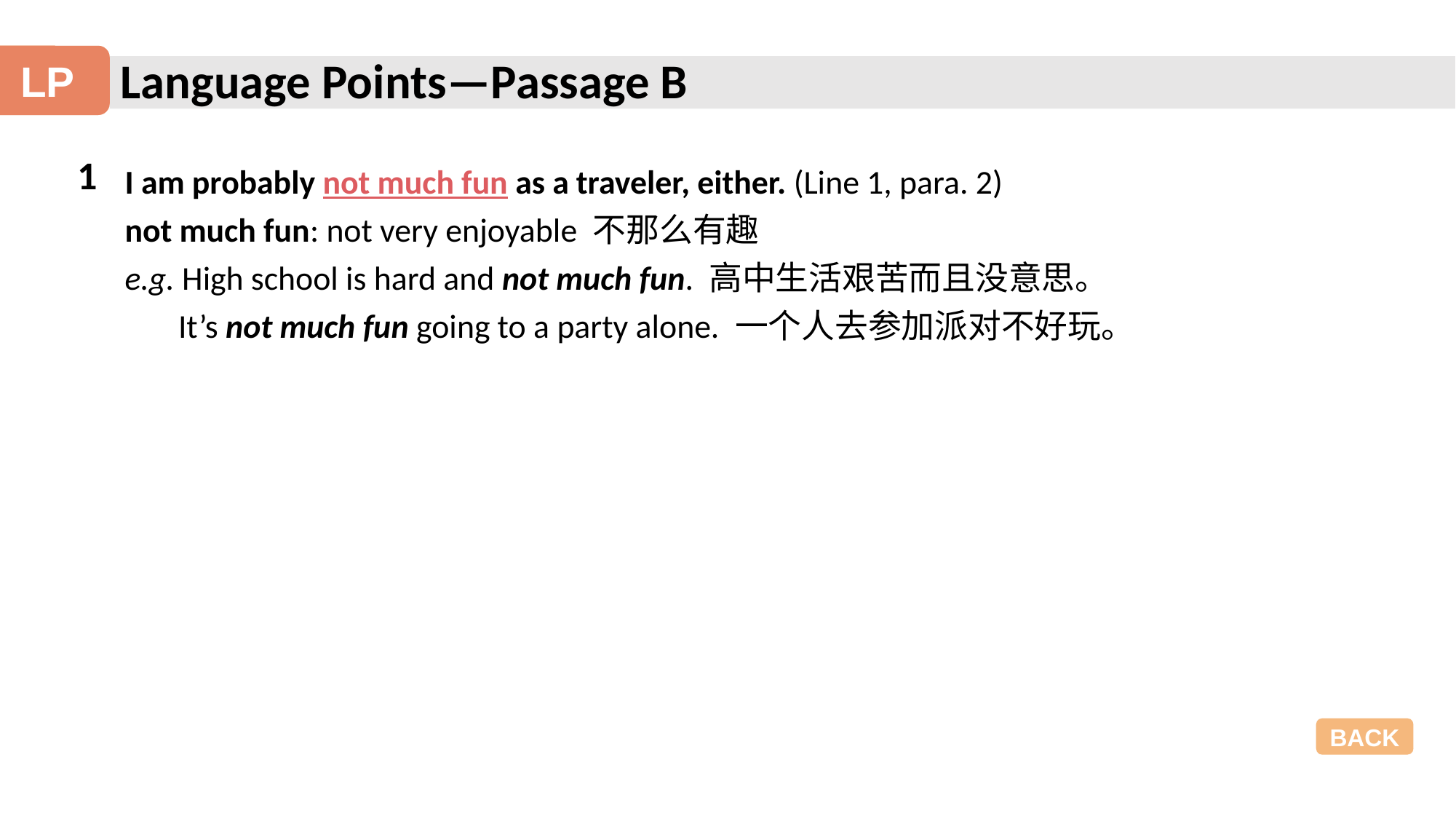

Language Points—Passage B
LP

1
I am probably not much fun as a traveler, either. (Line 1, para. 2)
not much fun: not very enjoyable 不那么有趣
e.g. High school is hard and not much fun. 高中生活艰苦而且没意思。
It’s not much fun going to a party alone. 一个人去参加派对不好玩。
BACK